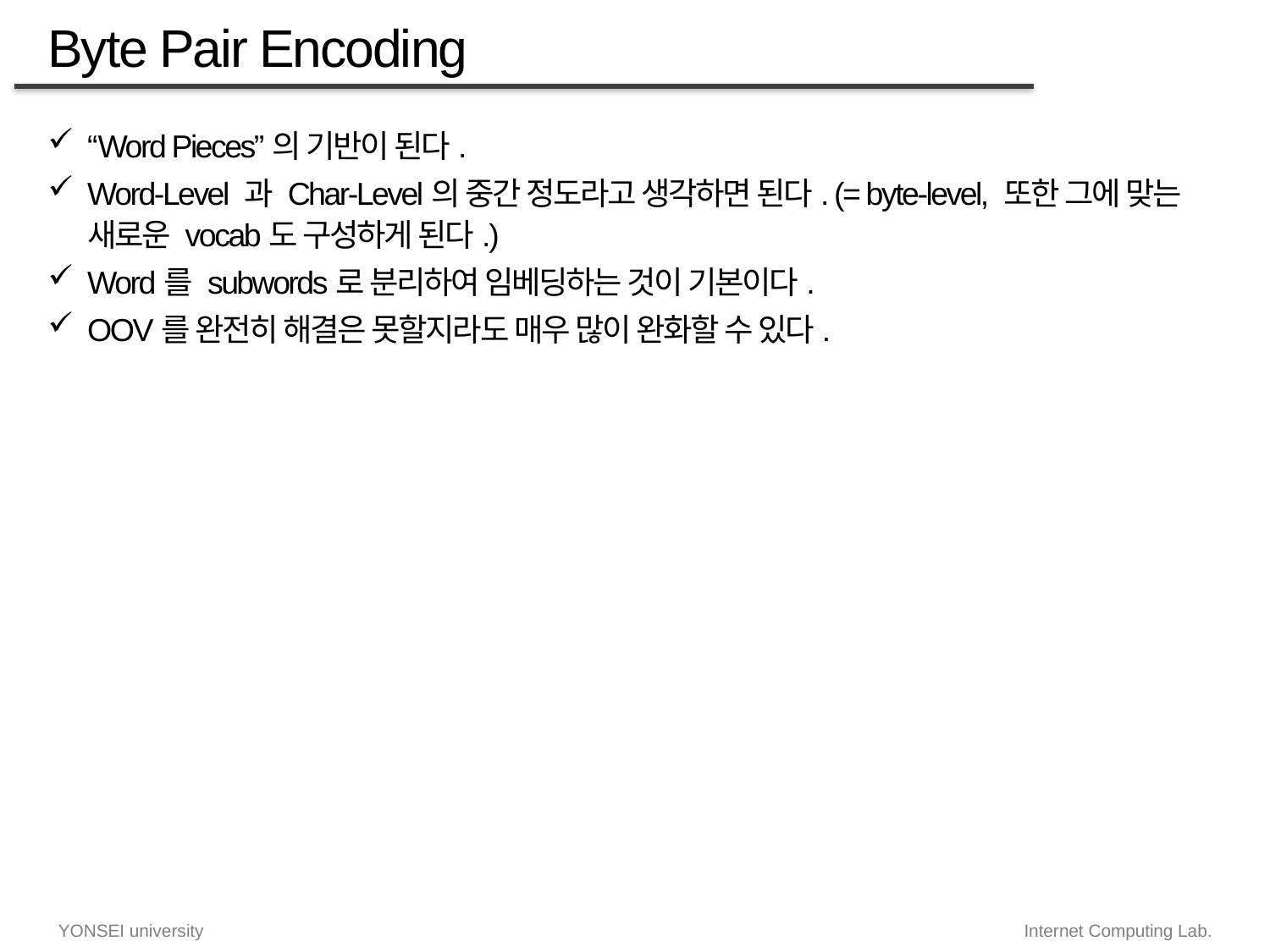

# Byte Pair Encoding
“Word Pieces”의 기반이 된다.
Word-Level 과 Char-Level의 중간 정도라고 생각하면 된다. (= byte-level, 또한 그에 맞는 새로운 vocab도 구성하게 된다.)
Word를 subwords로 분리하여 임베딩하는 것이 기본이다.
OOV를 완전히 해결은 못할지라도 매우 많이 완화할 수 있다.